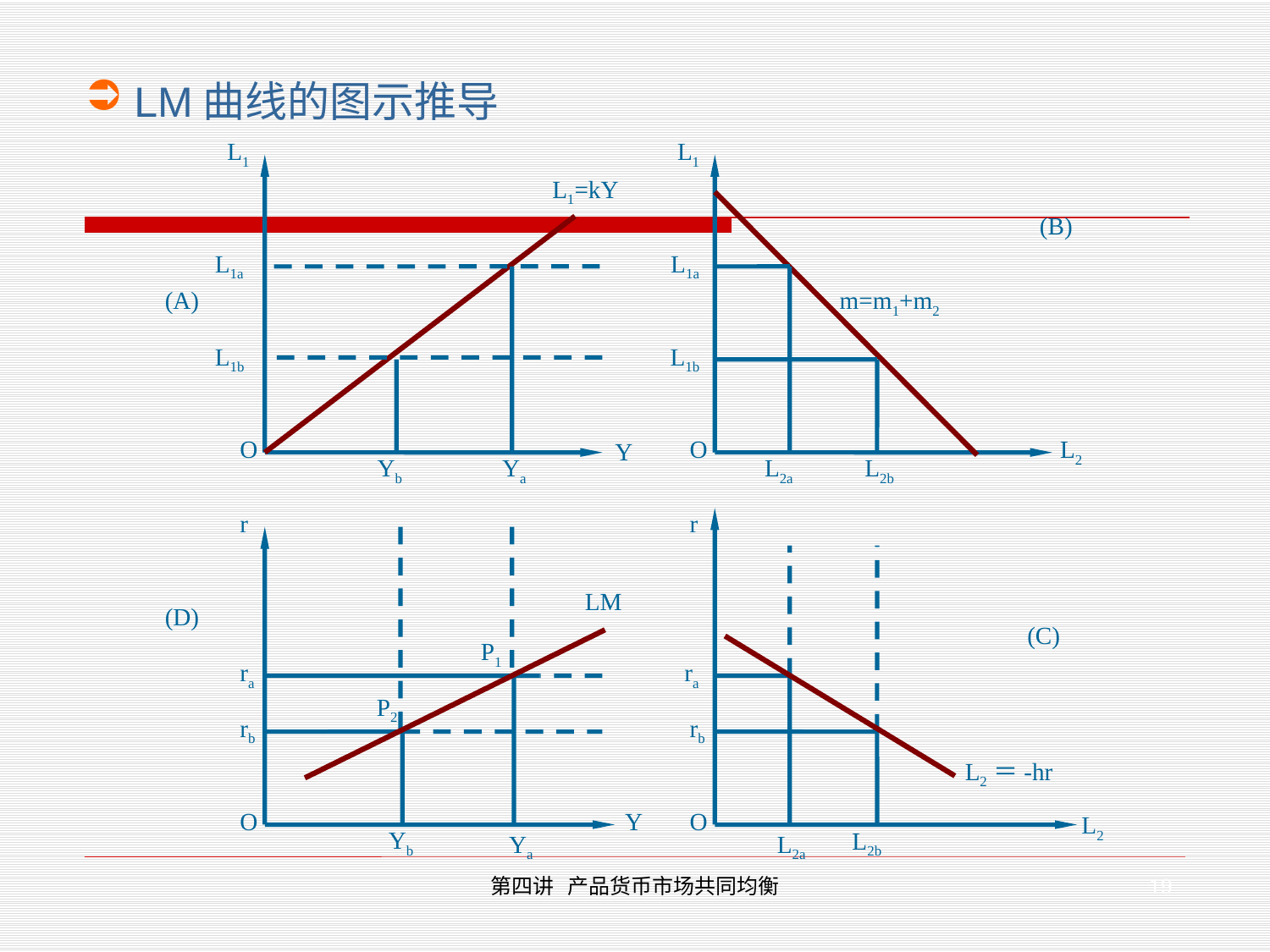

LM曲线的图示推导
L1
L1

L1=kY

(B)

L1a
L1a

(A)
m=m1+m2
L1b
L1b

O
O
L2
Y

Yb
Ya

L2a
L2b
r
r

LM
(D)
(C)

P1

ra
ra

P2
rb
rb

L2＝-hr
Y
O
O
L2

Yb

L2b
Ya
L2a
19
第四讲   产品货币市场共同均衡